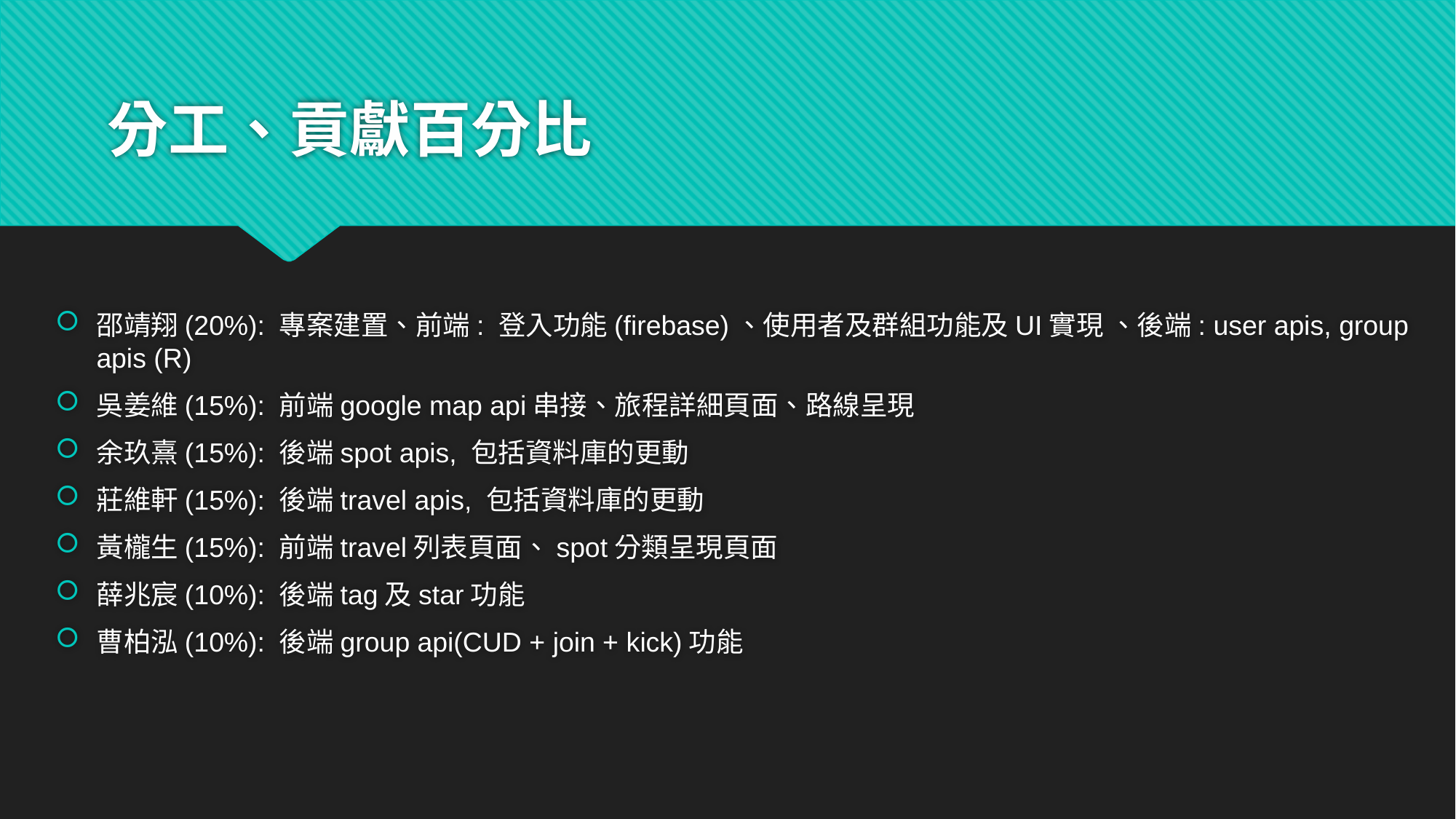

# 分工、貢獻百分比
邵靖翔(20%): 專案建置、前端: 登入功能(firebase)、使用者及群組功能及UI實現 、後端: user apis, group apis (R)
吳姜維(15%): 前端google map api串接、旅程詳細頁面、路線呈現
余玖熹(15%): 後端spot apis, 包括資料庫的更動
莊維軒(15%): 後端travel apis, 包括資料庫的更動
黃櫳生(15%): 前端travel列表頁面、spot分類呈現頁面
薛兆宸(10%): 後端tag及star功能
曹柏泓(10%): 後端group api(CUD + join + kick)功能